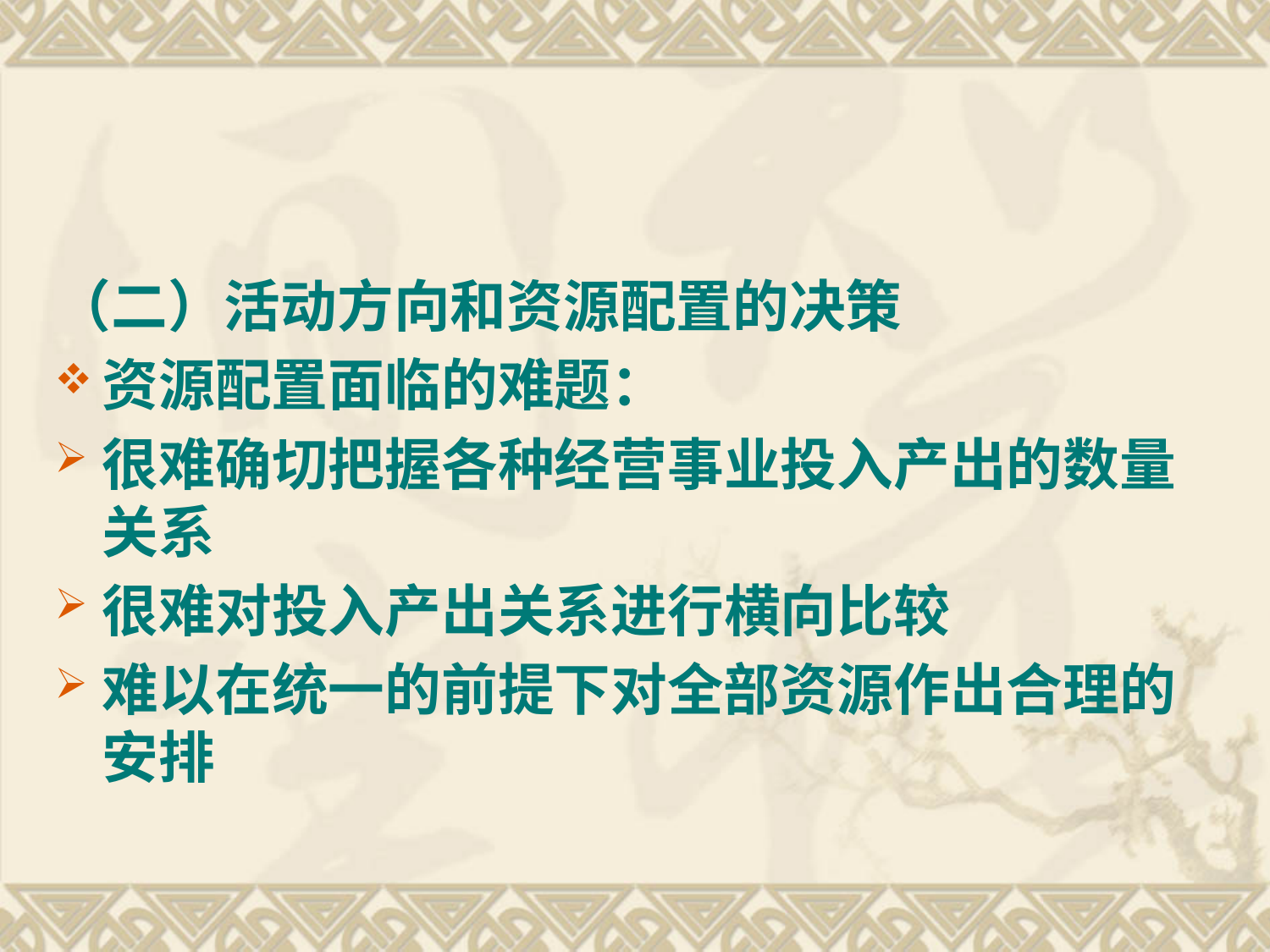

#
（二）活动方向和资源配置的决策
资源配置面临的难题：
很难确切把握各种经营事业投入产出的数量关系
很难对投入产出关系进行横向比较
难以在统一的前提下对全部资源作出合理的安排